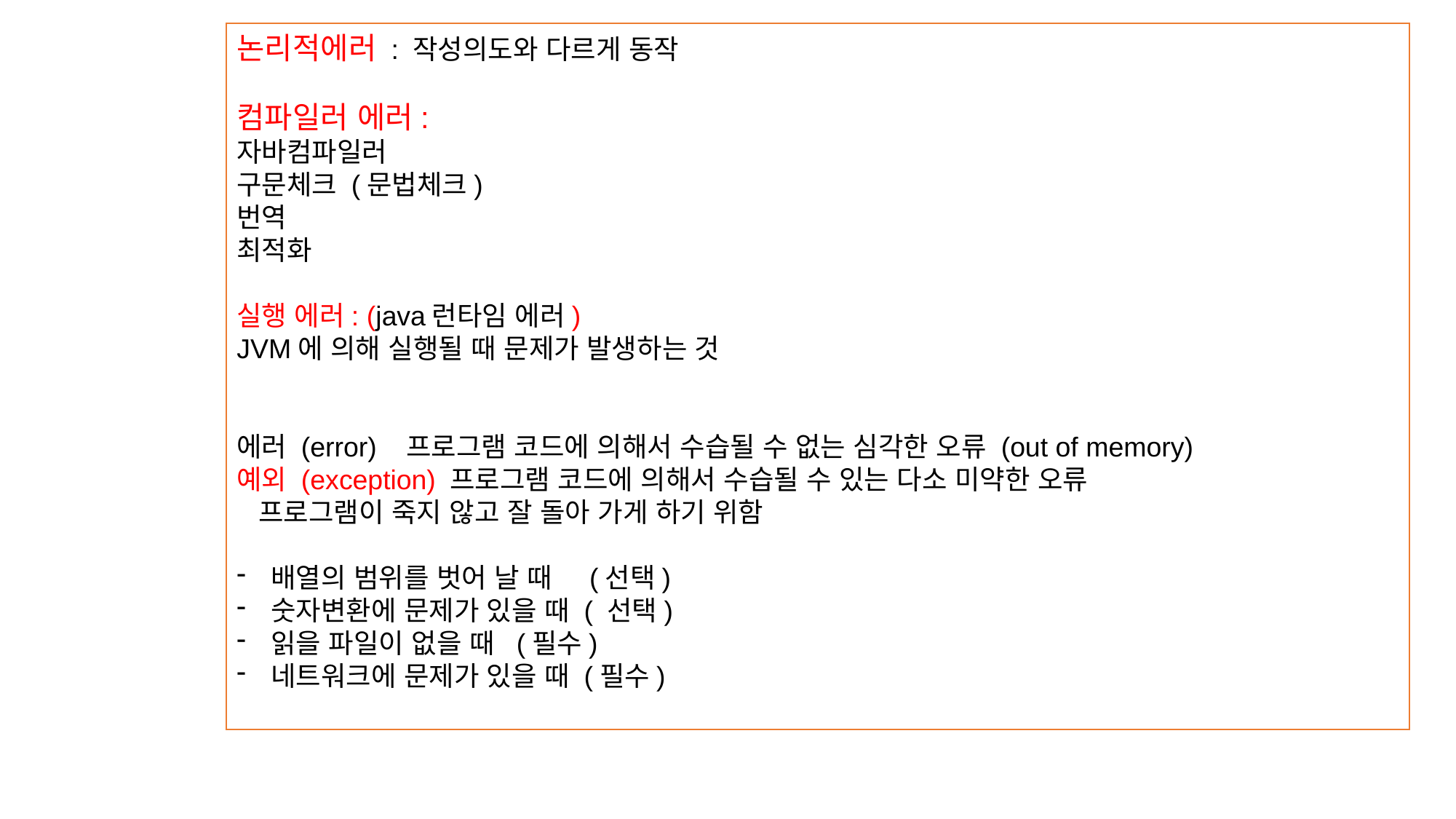

논리적에러 : 작성의도와 다르게 동작

컴파일러 에러:
자바컴파일러
구문체크 (문법체크)
번역
최적화

실행 에러: (java런타임 에러)
JVM에 의해 실행될 때 문제가 발생하는 것

에러 (error)   프로그램 코드에 의해서 수습될 수 없는 심각한 오류 (out of memory)
예외 (exception) 프로그램 코드에 의해서 수습될 수 있는 다소 미약한 오류
  프로그램이 죽지 않고 잘 돌아 가게 하기 위함

배열의 범위를 벗어 날 때    (선택)
숫자변환에 문제가 있을 때 ( 선택)
읽을 파일이 없을 때  (필수)
네트워크에 문제가 있을 때 (필수)